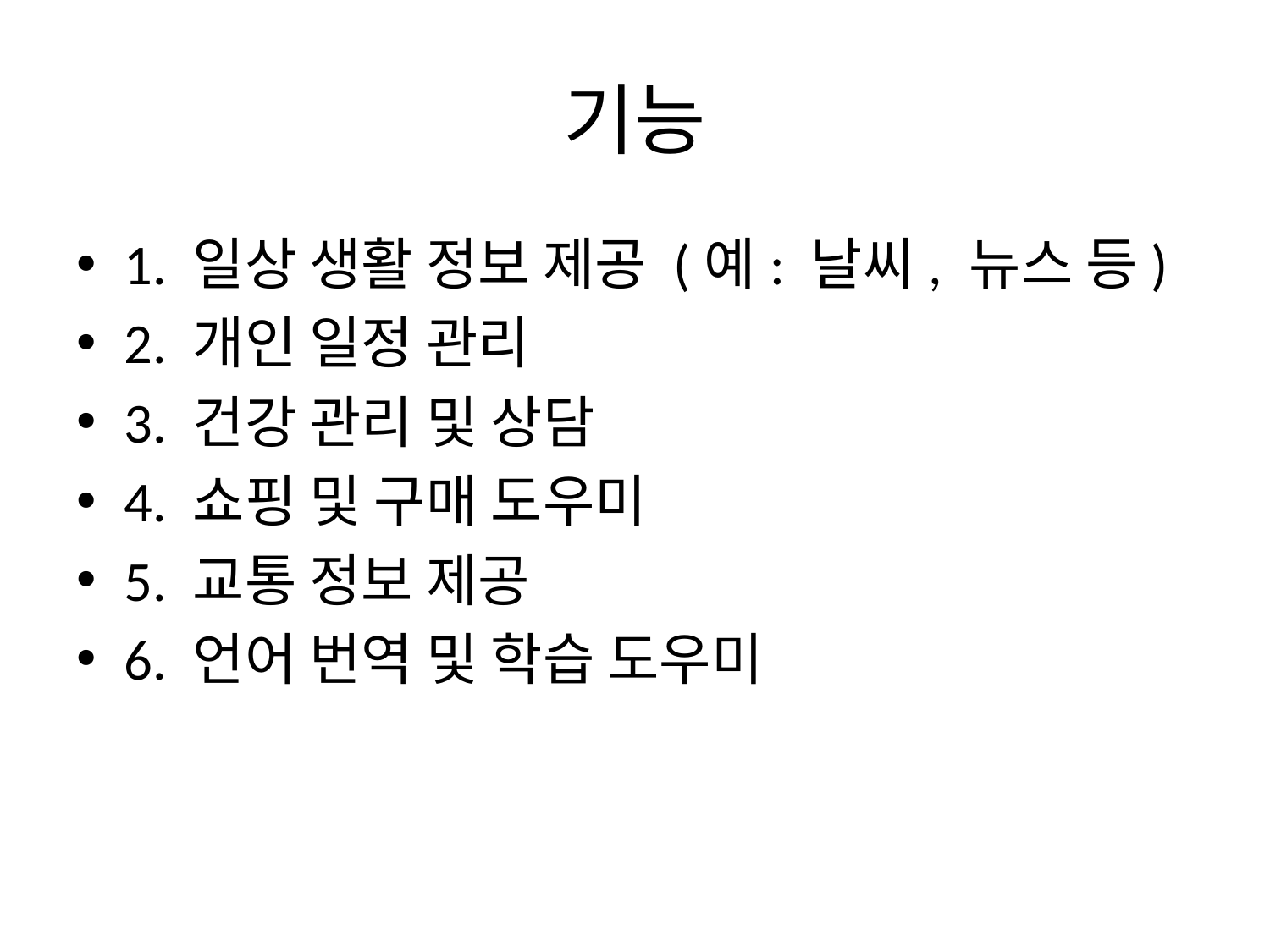

# 기능
1. 일상 생활 정보 제공 (예: 날씨, 뉴스 등)
2. 개인 일정 관리
3. 건강 관리 및 상담
4. 쇼핑 및 구매 도우미
5. 교통 정보 제공
6. 언어 번역 및 학습 도우미